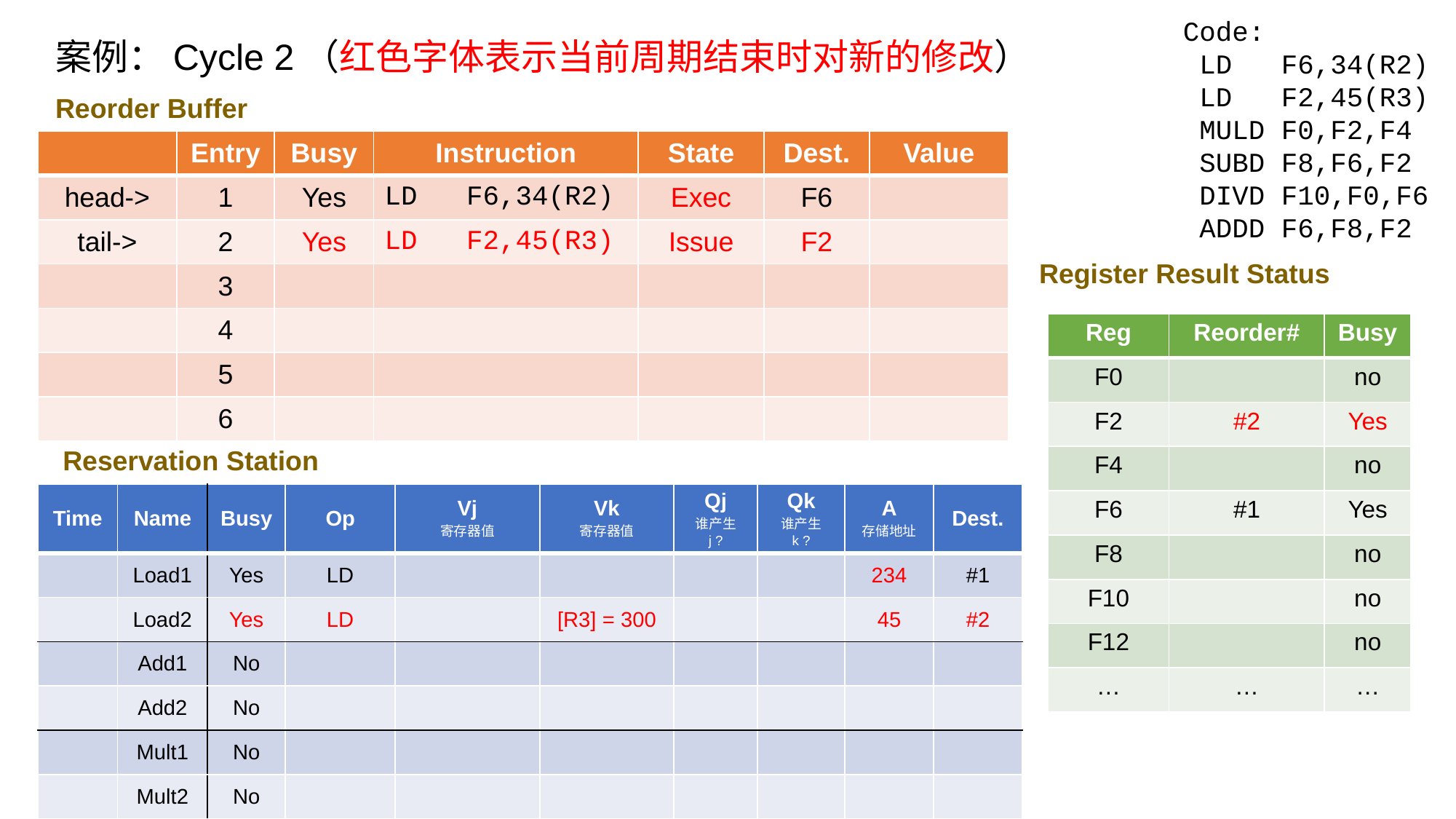

Code:
 LD   F6,34(R2)
 LD   F2,45(R3)
 MULD F0,F2,F4
 SUBD F8,F6,F2
 DIVD F10,F0,F6
 ADDD F6,F8,F2
# 案例：Cycle 2（红色字体表示当前周期结束时对新的修改）
Reorder Buffer
|  | Entry | Busy | Instruction | State | Dest. | Value |
| --- | --- | --- | --- | --- | --- | --- |
| head-> | 1 | Yes | LD F6,34(R2) | Exec | F6 |  |
| tail-> | 2 | Yes | LD F2,45(R3) | Issue | F2 |  |
|  | 3 |  |  |  |  |  |
|  | 4 |  |  |  |  |  |
|  | 5 |  |  |  |  |  |
|  | 6 |  |  |  |  |  |
Register Result Status
| Reg | Reorder# | Busy |
| --- | --- | --- |
| F0 |  | no |
| F2 | #2 | Yes |
| F4 |  | no |
| F6 | #1 | Yes |
| F8 |  | no |
| F10 |  | no |
| F12 |  | no |
| … | … | … |
Reservation Station
| Time | Name | Busy | Op | Vj 寄存器值 | Vk 寄存器值 | Qj 谁产生 j ? | Qk 谁产生 k ? | A 存储地址 | Dest. |
| --- | --- | --- | --- | --- | --- | --- | --- | --- | --- |
|  | Load1 | Yes | LD |  |  |  |  | 234 | #1 |
|  | Load2 | Yes | LD |  | [R3] = 300 |  |  | 45 | #2 |
|  | Add1 | No |  |  |  |  |  |  |  |
|  | Add2 | No |  |  |  |  |  |  |  |
|  | Mult1 | No |  |  |  |  |  |  |  |
|  | Mult2 | No |  |  |  |  |  |  |  |